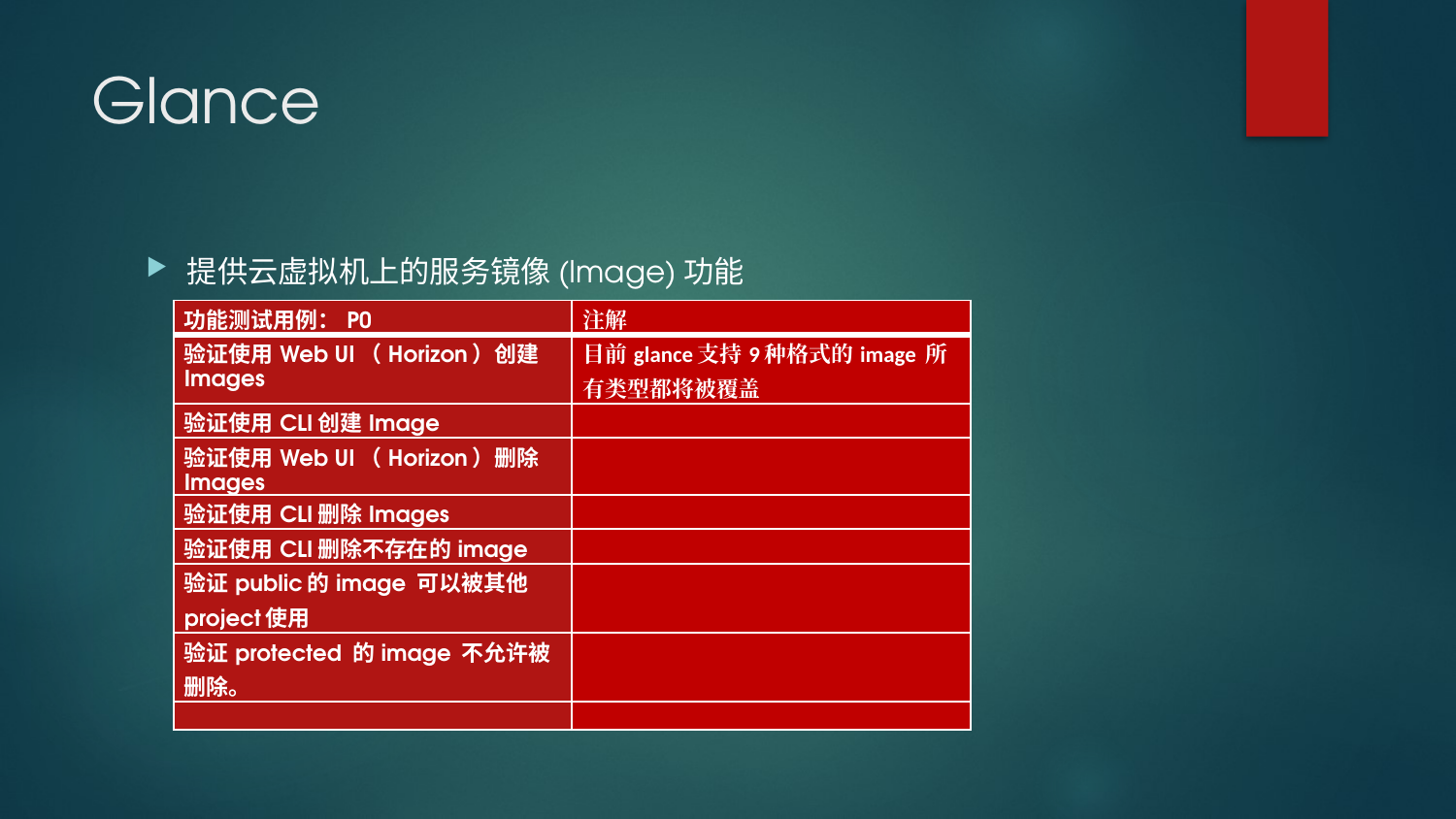

# Glance
提供云虚拟机上的服务镜像(Image)功能

| 功能测试用例：P0 | 注解 |
| --- | --- |
| 验证使用Web UI（Horizon）创建Images | 目前glance支持9种格式的image 所有类型都将被覆盖 |
| 验证使用CLI创建Image |  |
| 验证使用Web UI（Horizon）删除Images |  |
| 验证使用CLI删除Images |  |
| 验证使用CLI删除不存在的image |  |
| 验证public的image 可以被其他project使用 |  |
| 验证protected 的image 不允许被删除。 |  |
|  |  |